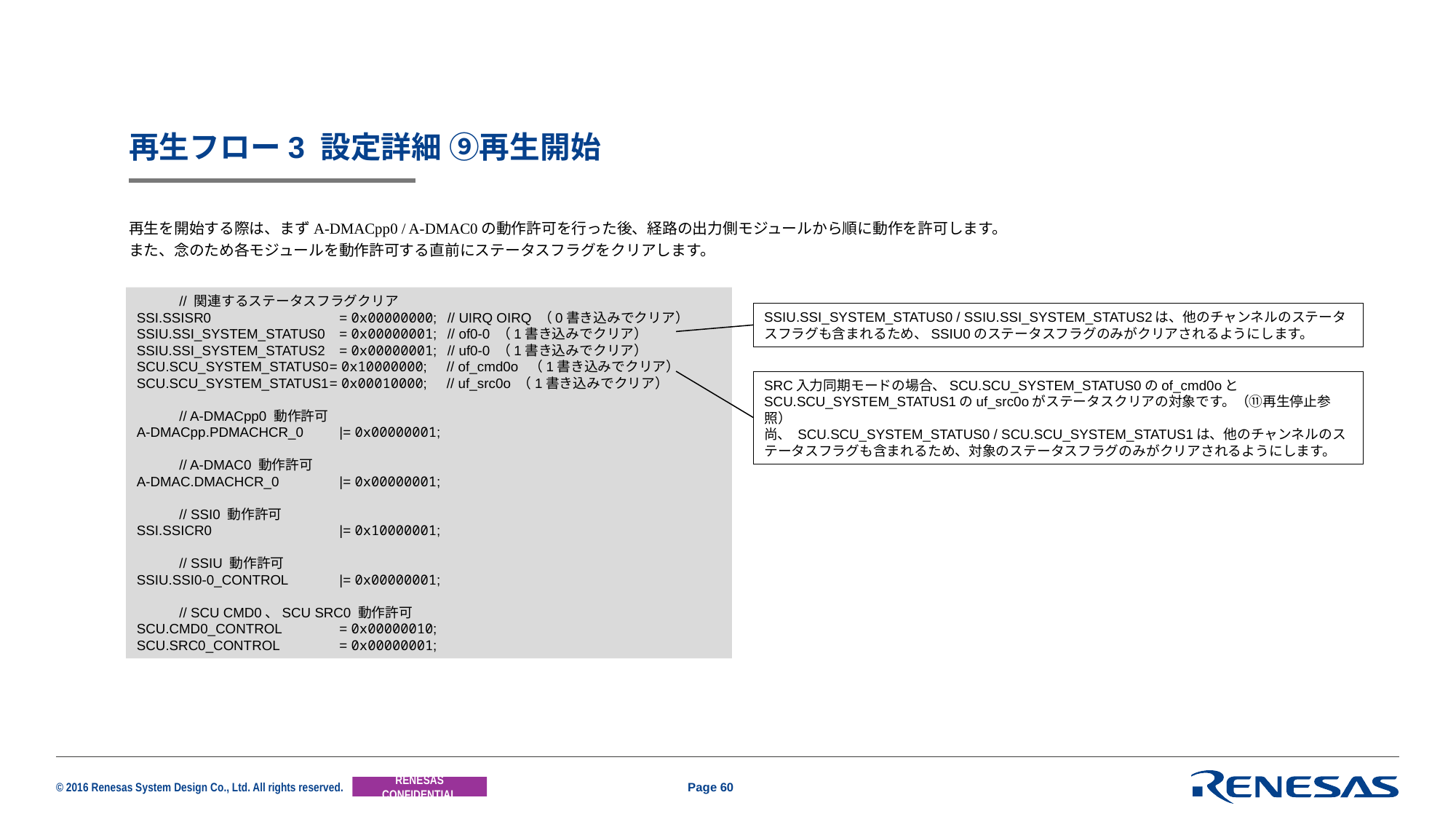

# 再生フロー3 設定詳細 ⑨再生開始
再生を開始する際は、まずA-DMACpp0 / A-DMAC0の動作許可を行った後、経路の出力側モジュールから順に動作を許可します。
また、念のため各モジュールを動作許可する直前にステータスフラグをクリアします。

	// 関連するステータスフラグクリア
SSI.SSISR0 	= 0x00000000;	// UIRQ OIRQ （0書き込みでクリア）
SSIU.SSI_SYSTEM_STATUS0	= 0x00000001;	// of0-0 （1書き込みでクリア）
SSIU.SSI_SYSTEM_STATUS2	= 0x00000001;	// uf0-0 （1書き込みでクリア）
SCU.SCU_SYSTEM_STATUS0	= 0x10000000;	// of_cmd0o  （1書き込みでクリア）
SCU.SCU_SYSTEM_STATUS1	= 0x00010000;	// uf_src0o （1書き込みでクリア）

	// A-DMACpp0 動作許可
A-DMACpp.PDMACHCR_0	|= 0x00000001;

	// A-DMAC0 動作許可
A-DMAC.DMACHCR_0	|= 0x00000001;

	// SSI0 動作許可
SSI.SSICR0 	|= 0x10000001;
	// SSIU 動作許可
SSIU.SSI0-0_CONTROL	|= 0x00000001;

	// SCU CMD0、SCU SRC0 動作許可
SCU.CMD0_CONTROL	= 0x00000010;
SCU.SRC0_CONTROL	= 0x00000001;
SSIU.SSI_SYSTEM_STATUS0 / SSIU.SSI_SYSTEM_STATUS2は、他のチャンネルのステータスフラグも含まれるため、SSIU0のステータスフラグのみがクリアされるようにします。
SRC入力同期モードの場合、SCU.SCU_SYSTEM_STATUS0のof_cmd0oとSCU.SCU_SYSTEM_STATUS1のuf_src0oがステータスクリアの対象です。（⑪再生停止参照）
尚、 SCU.SCU_SYSTEM_STATUS0 / SCU.SCU_SYSTEM_STATUS1は、他のチャンネルのステータスフラグも含まれるため、対象のステータスフラグのみがクリアされるようにします。
Page 60